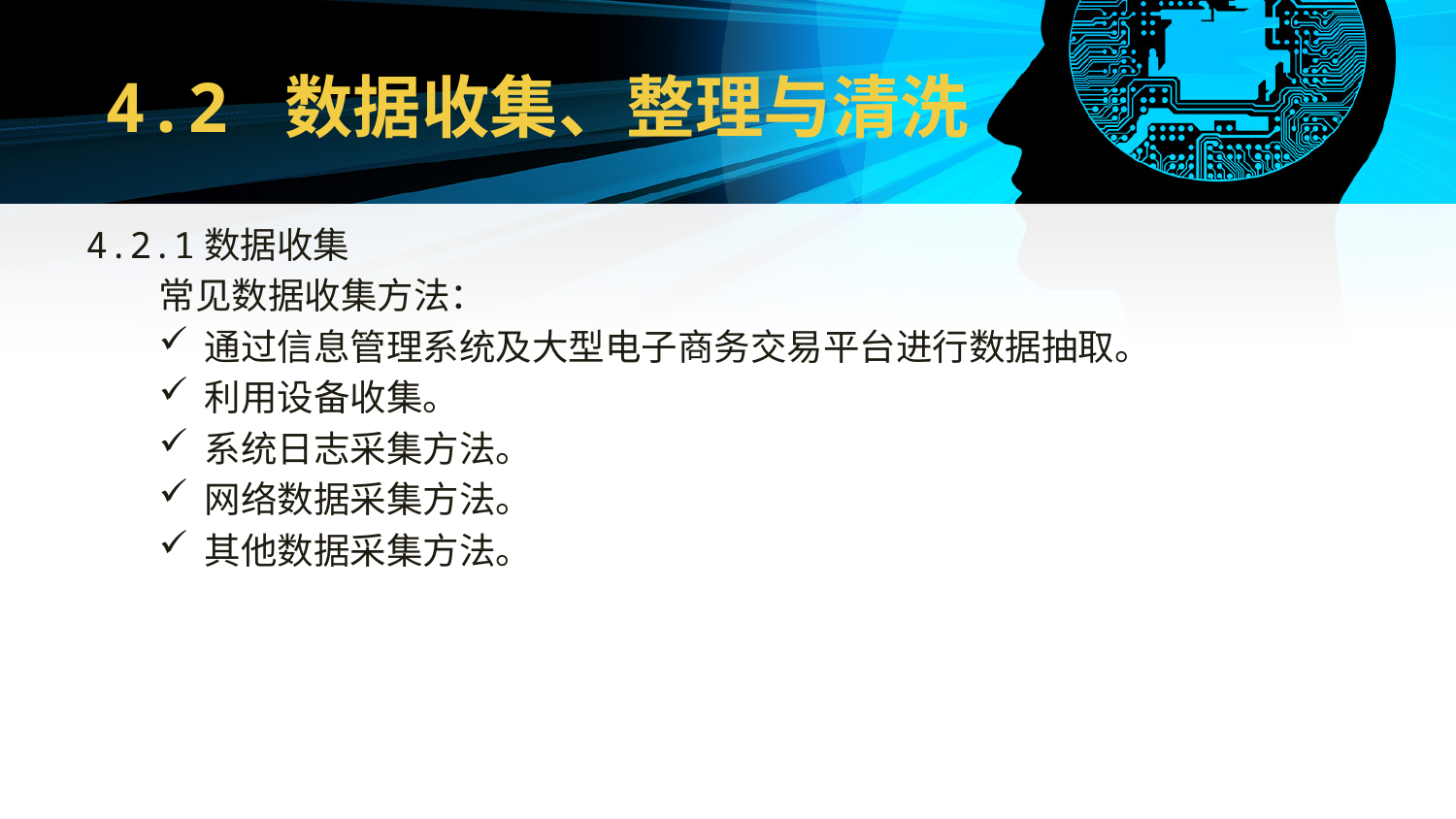

# 4.2 数据收集、整理与清洗
4.2.1数据收集
常见数据收集方法：
通过信息管理系统及大型电子商务交易平台进行数据抽取。
利用设备收集。
系统日志采集方法。
网络数据采集方法。
其他数据采集方法。